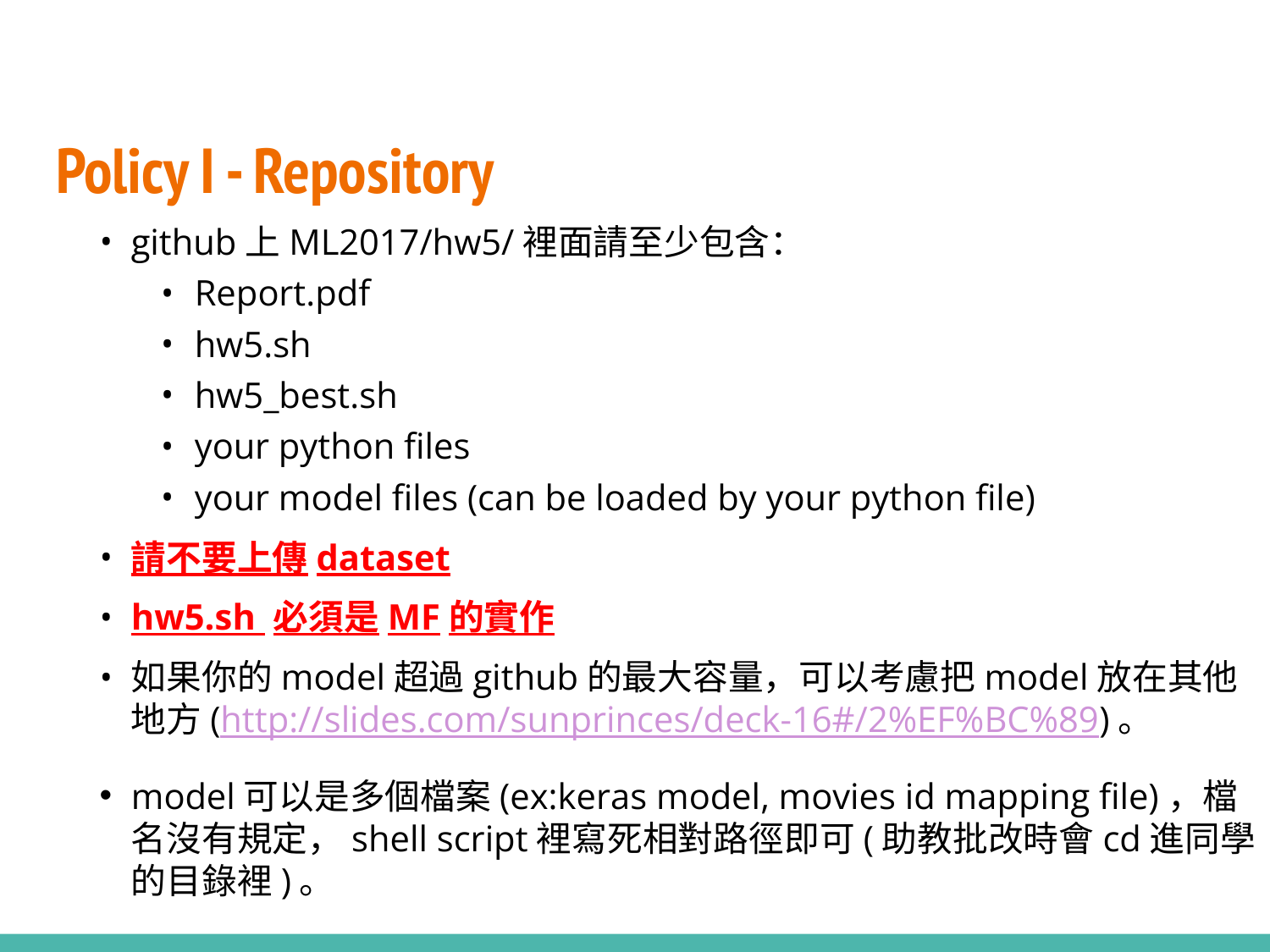

# Policy I - Repository
github上ML2017/hw5/裡面請至少包含：
Report.pdf
hw5.sh
hw5_best.sh
your python files
your model files (can be loaded by your python file)
請不要上傳dataset
hw5.sh 必須是MF的實作
如果你的model超過github的最大容量，可以考慮把model放在其他地方(http://slides.com/sunprinces/deck-16#/2%EF%BC%89)。
model可以是多個檔案(ex:keras model, movies id mapping file)，檔名沒有規定，shell script裡寫死相對路徑即可(助教批改時會cd進同學的目錄裡)。